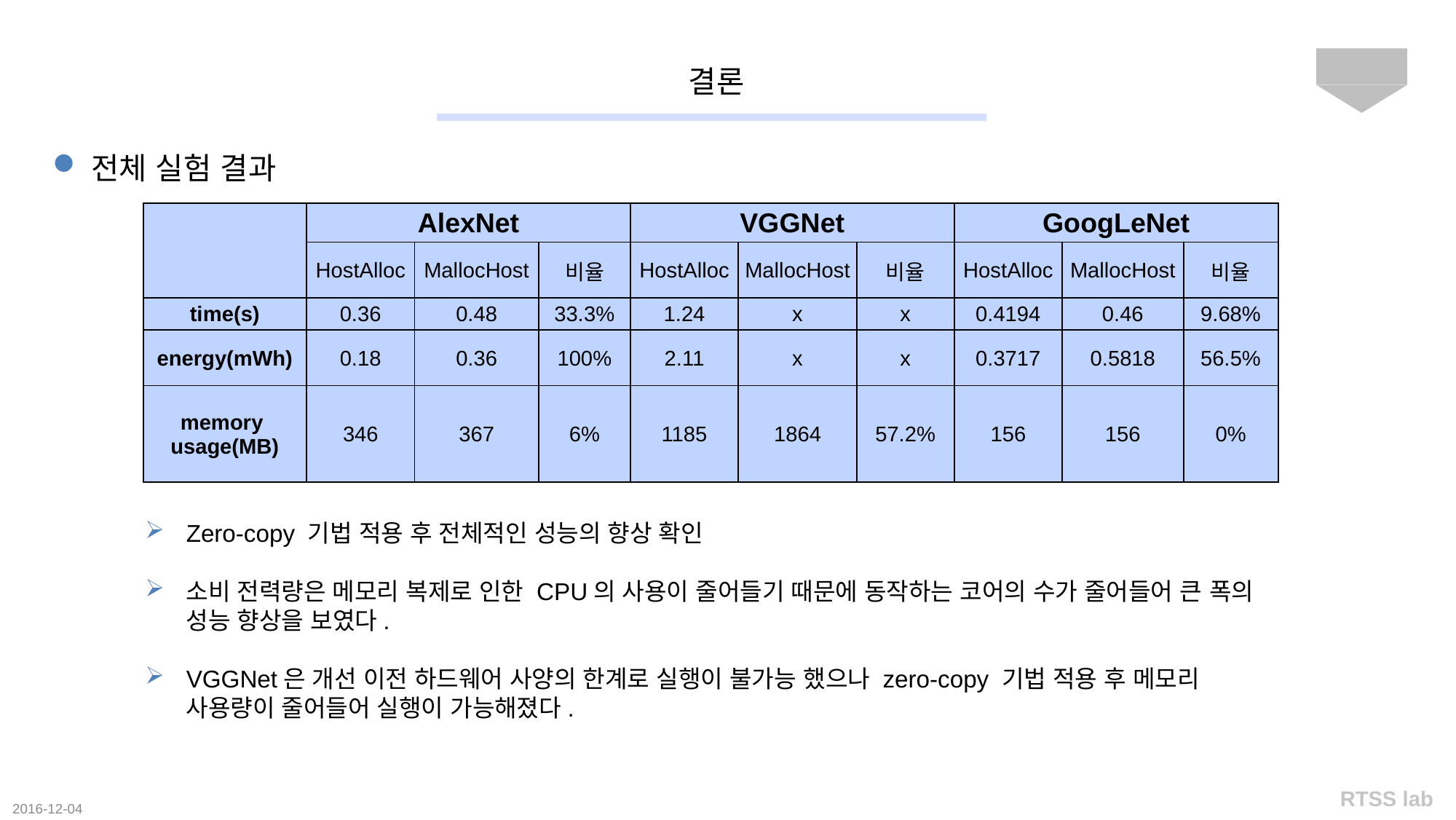

# 결론
23
전체 실험 결과
|  | AlexNet |  |  | VGGNet |  |  | GoogLeNet |  |  |
| --- | --- | --- | --- | --- | --- | --- | --- | --- | --- |
|  | HostAlloc | MallocHost | 비율 | HostAlloc | MallocHost | 비율 | HostAlloc | MallocHost | 비율 |
| time(s) | 0.36 | 0.48 | 33.3% | 1.24 | x | x | 0.4194 | 0.46 | 9.68% |
| energy(mWh) | 0.18 | 0.36 | 100% | 2.11 | x | x | 0.3717 | 0.5818 | 56.5% |
| memory usage(MB) | 346 | 367 | 6% | 1185 | 1864 | 57.2% | 156 | 156 | 0% |
Zero-copy 기법 적용 후 전체적인 성능의 향상 확인

소비 전력량은 메모리 복제로 인한 CPU의 사용이 줄어들기 때문에 동작하는 코어의 수가 줄어들어 큰 폭의 성능 향상을 보였다.

VGGNet은 개선 이전 하드웨어 사양의 한계로 실행이 불가능 했으나 zero-copy 기법 적용 후 메모리 사용량이 줄어들어 실행이 가능해졌다.

RTSS lab
2016-12-04